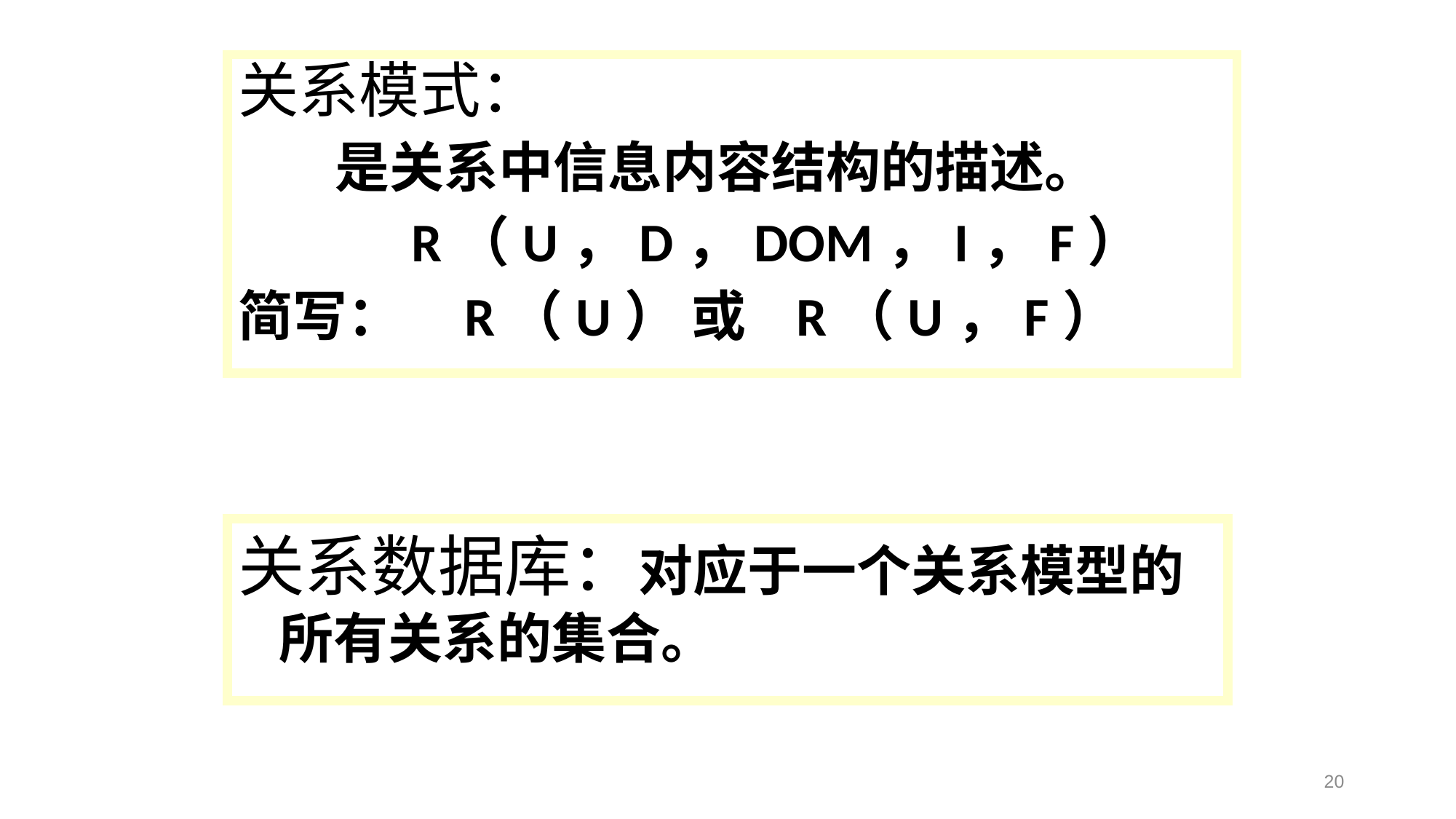

关系模式：
         是关系中信息内容结构的描述。
              R（U，D，DOM，I，F）
简写：    R（U） 或   R（U，F）
关系数据库：对应于一个关系模型的所有关系的集合。
20